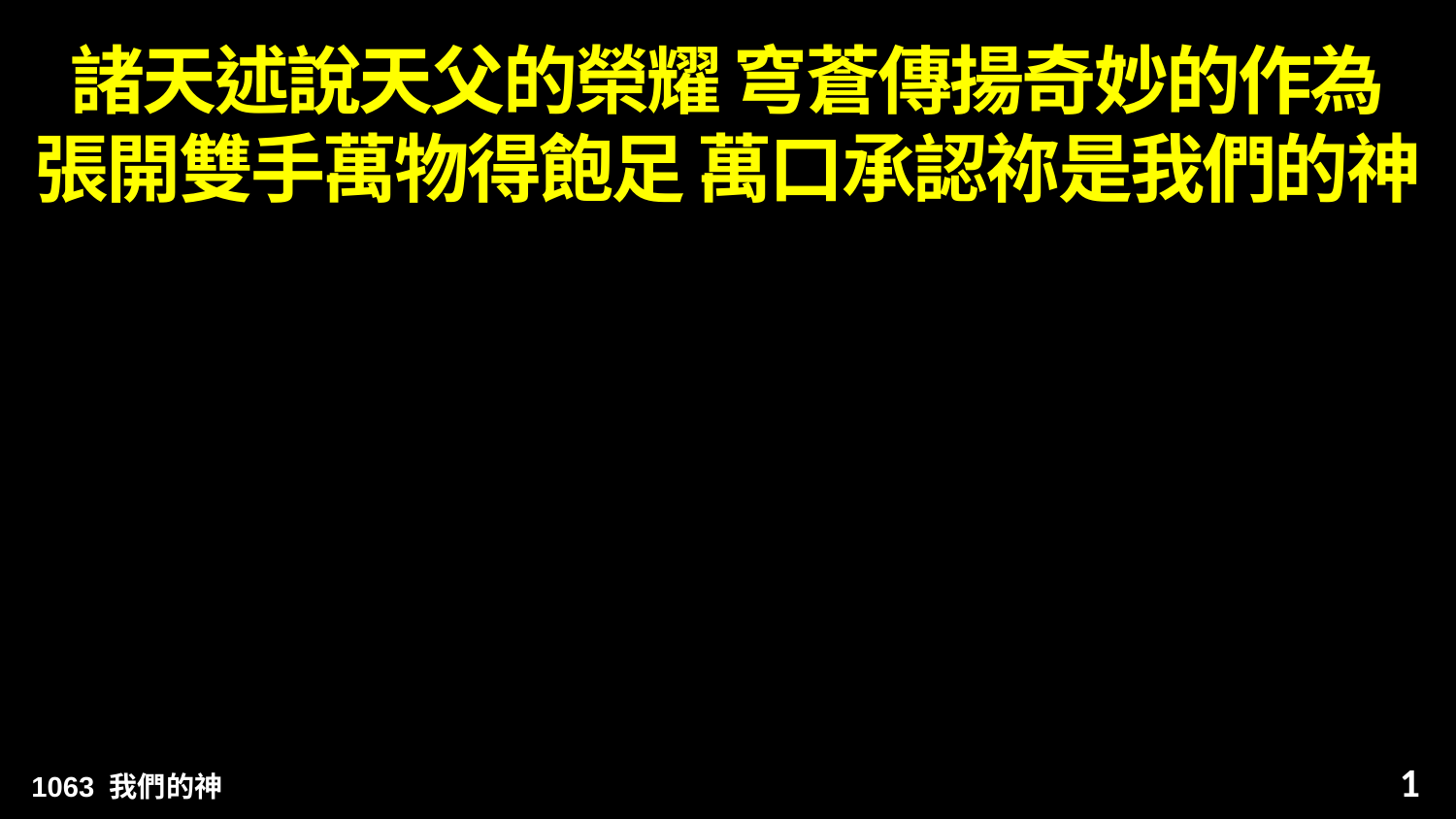

# 諸天述說天父的榮耀 穹蒼傳揚奇妙的作為 張開雙手萬物得飽足 萬口承認祢是我們的神
1
1063 我們的神